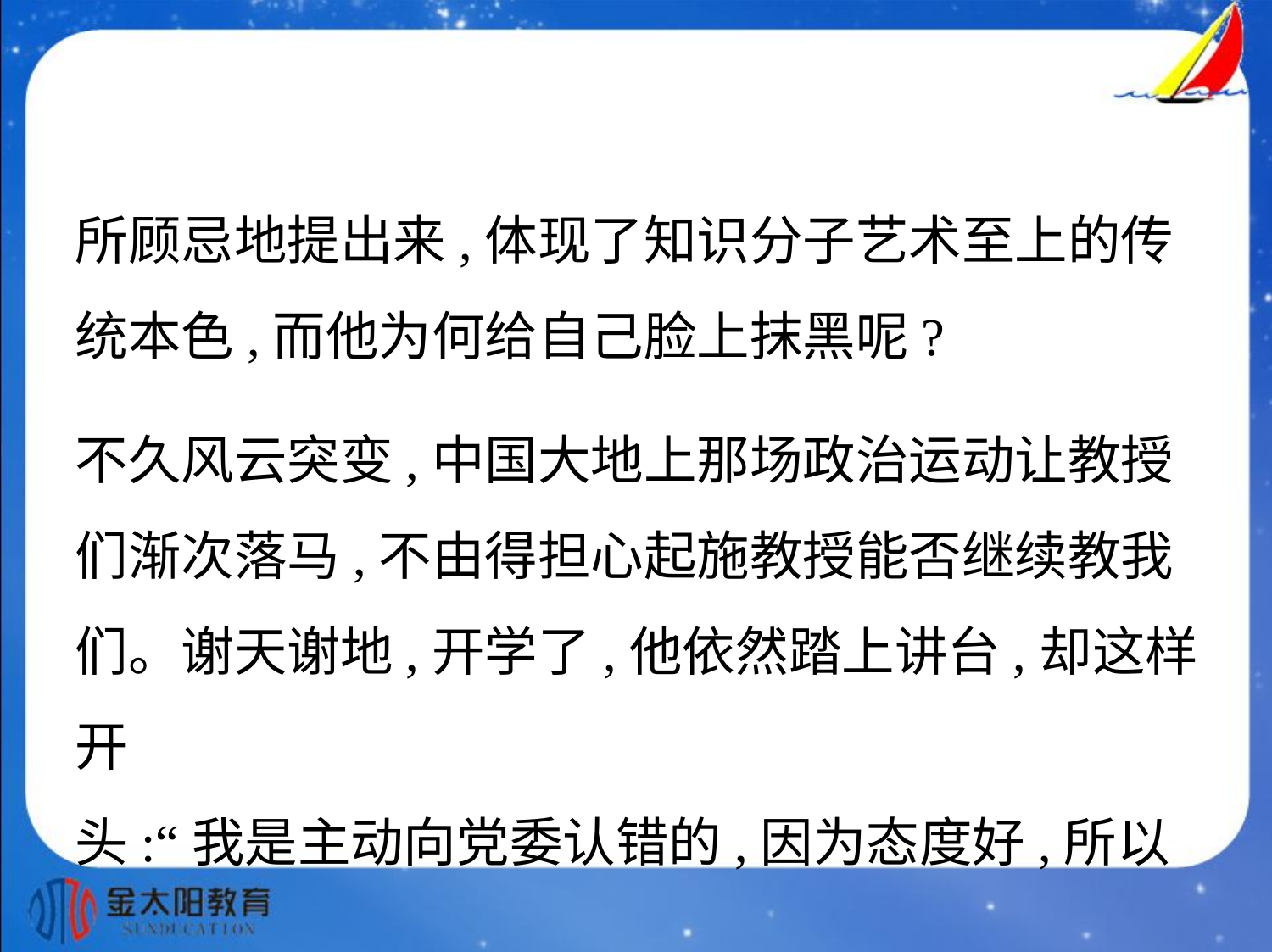

所顾忌地提出来,体现了知识分子艺术至上的传
统本色,而他为何给自己脸上抹黑呢?
不久风云突变,中国大地上那场政治运动让教授
们渐次落马,不由得担心起施教授能否继续教我
们。谢天谢地,开学了,他依然踏上讲台,却这样开
头:“我是主动向党委认错的,因为态度好,所以